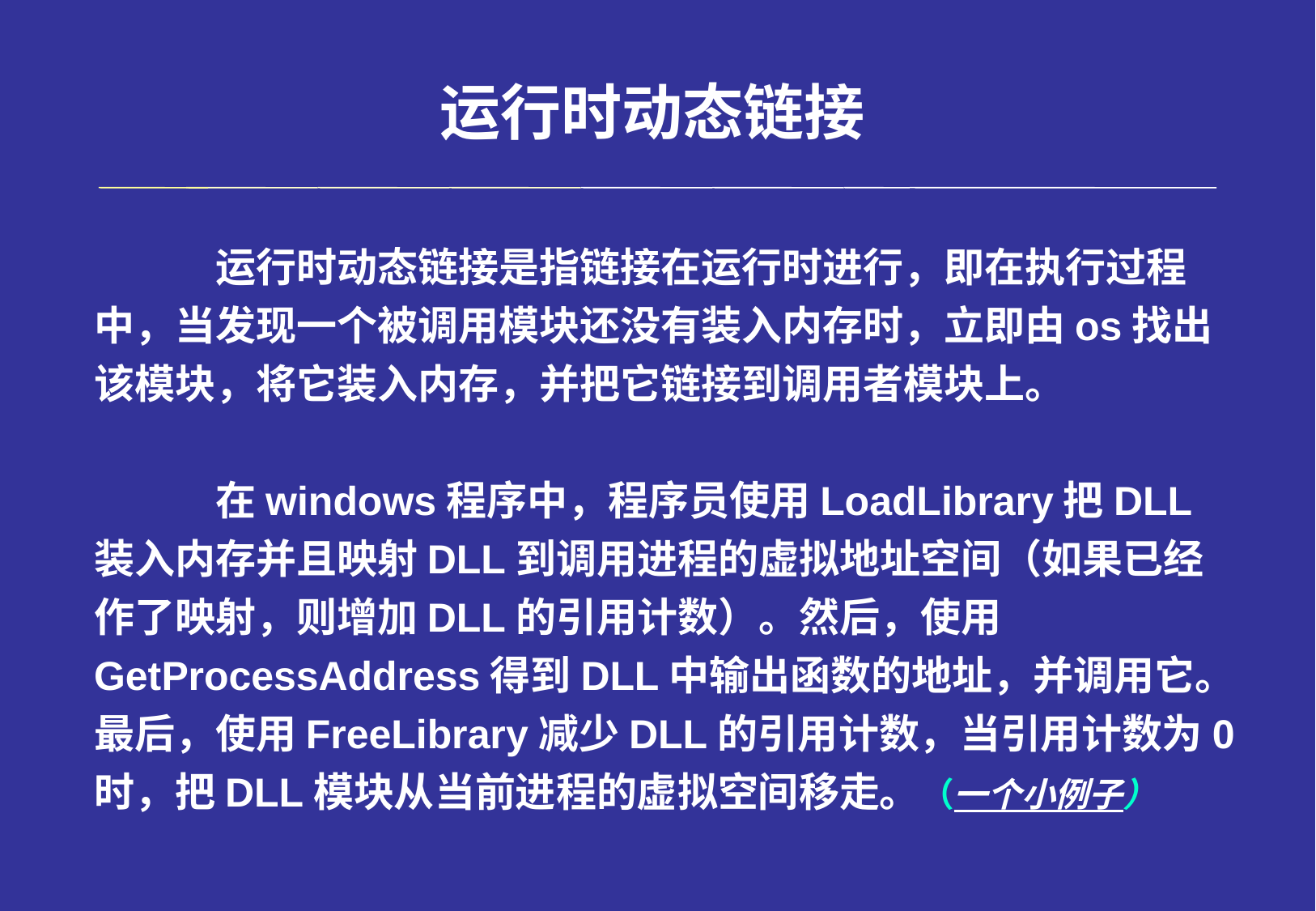

# 运行时动态链接
		运行时动态链接是指链接在运行时进行，即在执行过程中，当发现一个被调用模块还没有装入内存时，立即由os找出该模块，将它装入内存，并把它链接到调用者模块上。

		在windows程序中，程序员使用LoadLibrary把DLL装入内存并且映射DLL到调用进程的虚拟地址空间（如果已经作了映射，则增加DLL的引用计数）。然后，使用GetProcessAddress得到DLL中输出函数的地址，并调用它。最后，使用FreeLibrary减少DLL的引用计数，当引用计数为0时，把DLL模块从当前进程的虚拟空间移走。（一个小例子）